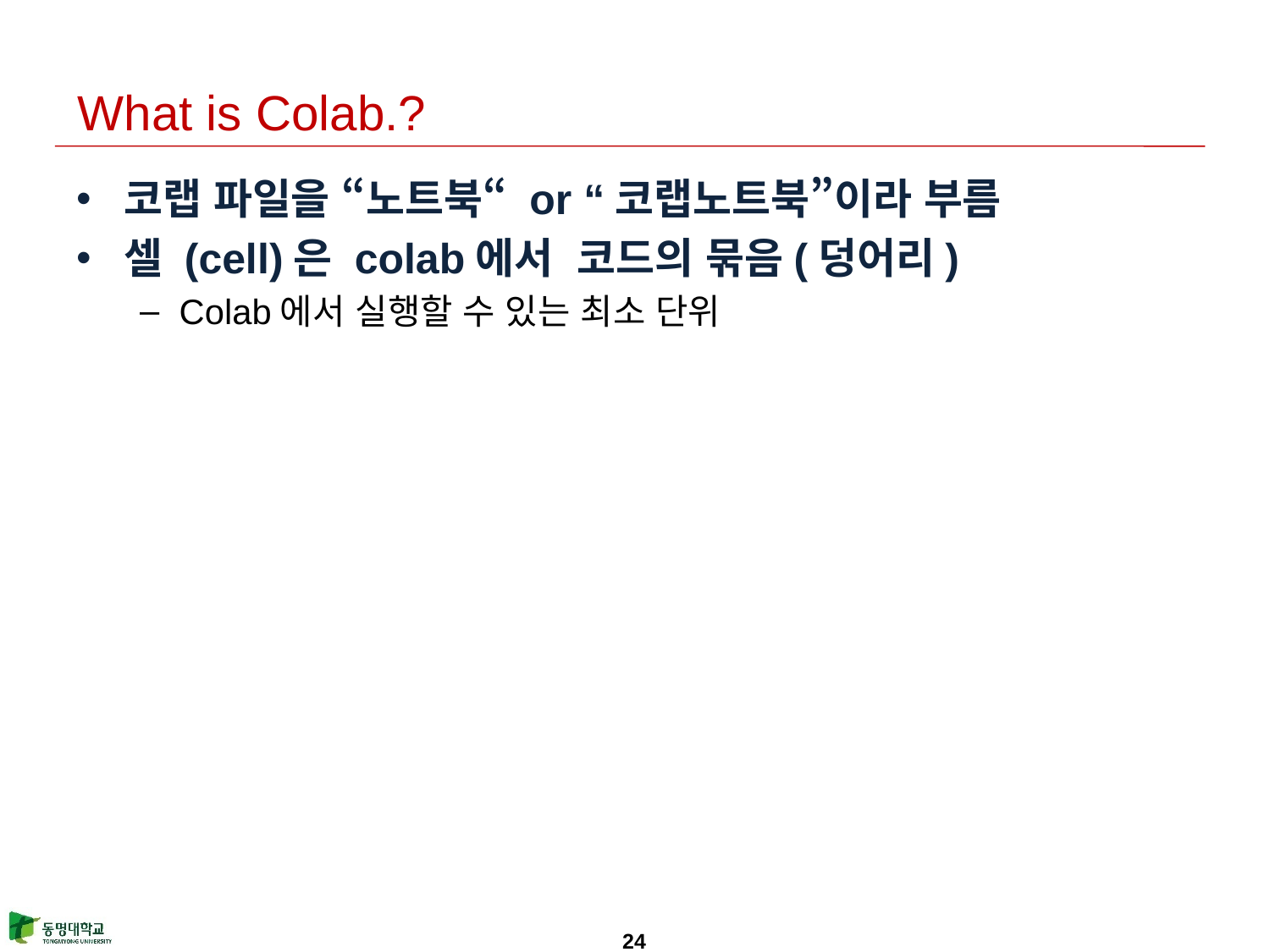

# What is Colab.?
코랩 파일을 “노트북“ or “코랩노트북”이라 부름
셀 (cell)은 colab에서  코드의 묶음(덩어리)
Colab에서 실행할 수 있는 최소 단위
24